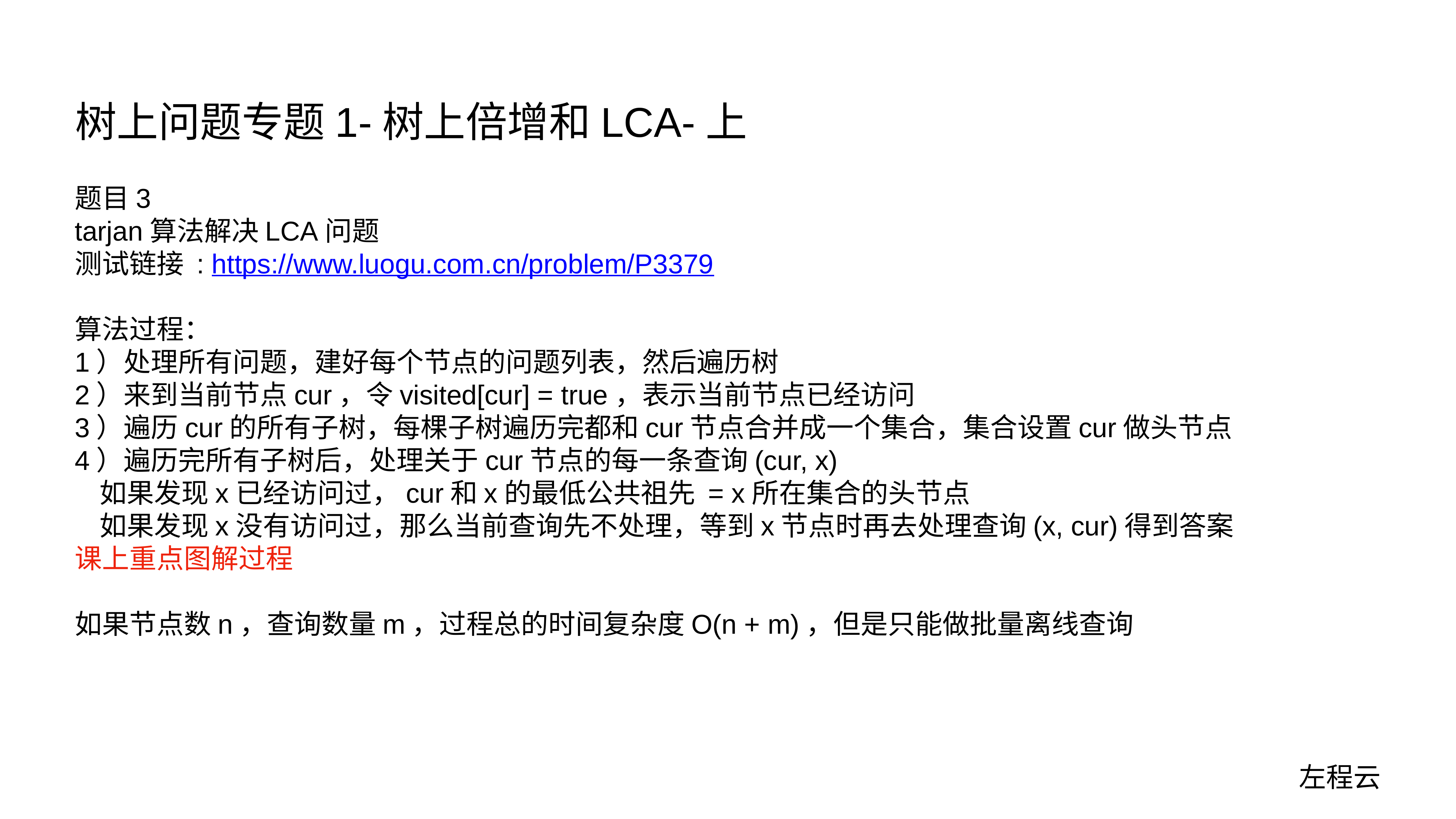

# 树上问题专题1-树上倍增和LCA-上
题目3
tarjan算法解决LCA问题
测试链接 : https://www.luogu.com.cn/problem/P3379

算法过程：
1）处理所有问题，建好每个节点的问题列表，然后遍历树
2）来到当前节点cur，令visited[cur] = true，表示当前节点已经访问
3）遍历cur的所有子树，每棵子树遍历完都和cur节点合并成一个集合，集合设置cur做头节点
4）遍历完所有子树后，处理关于cur节点的每一条查询(cur, x)
   如果发现x已经访问过，cur和x的最低公共祖先 = x所在集合的头节点
   如果发现x没有访问过，那么当前查询先不处理，等到x节点时再去处理查询(x, cur)得到答案
课上重点图解过程

如果节点数n，查询数量m，过程总的时间复杂度O(n + m)，但是只能做批量离线查询
左程云